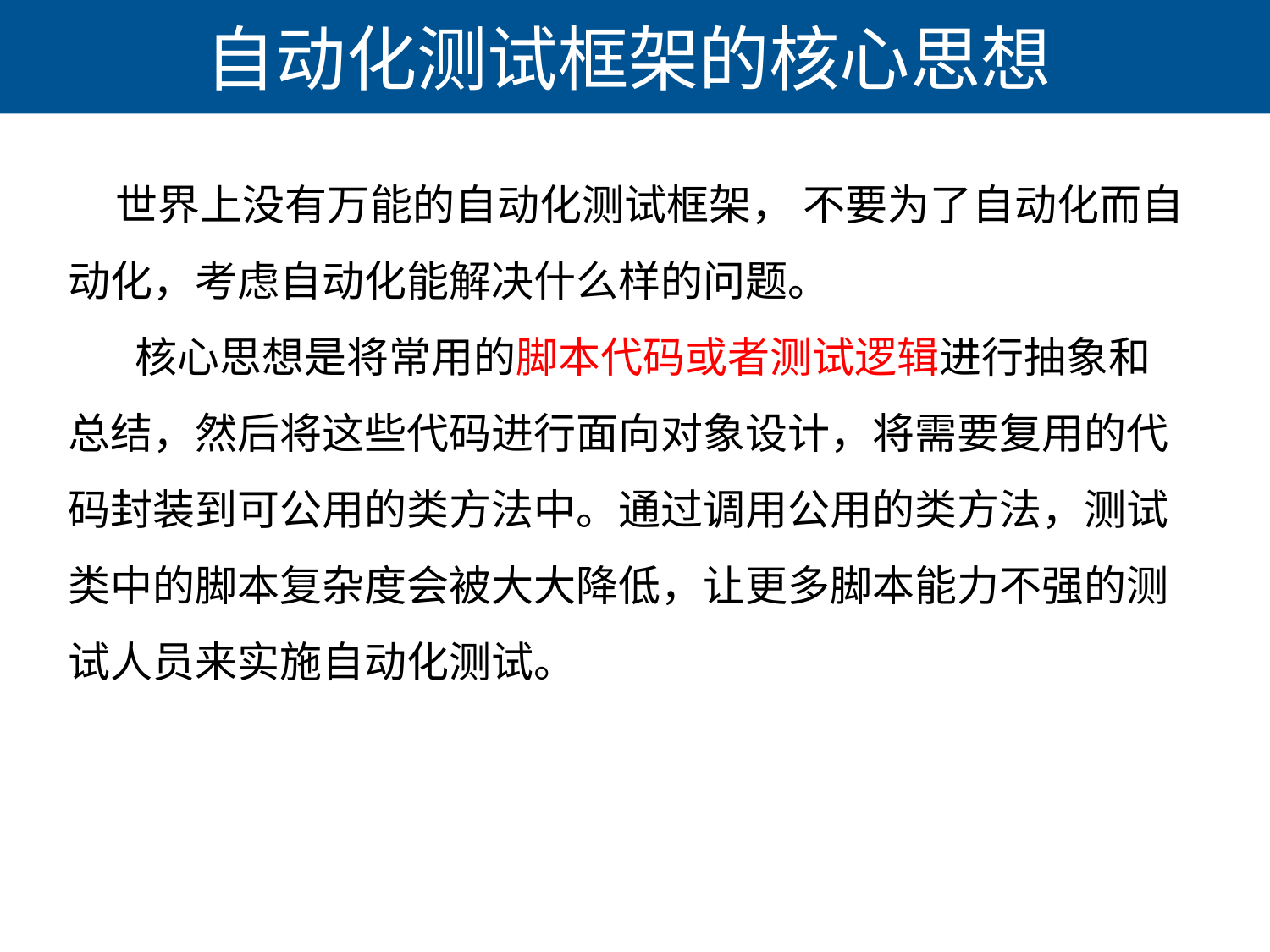

# 自动化测试框架的核心思想
    世界上没有万能的自动化测试框架， 不要为了自动化而自动化，考虑自动化能解决什么样的问题。
      核心思想是将常用的脚本代码或者测试逻辑进行抽象和总结，然后将这些代码进行面向对象设计，将需要复用的代码封装到可公用的类方法中。通过调用公用的类方法，测试类中的脚本复杂度会被大大降低，让更多脚本能力不强的测试人员来实施自动化测试。